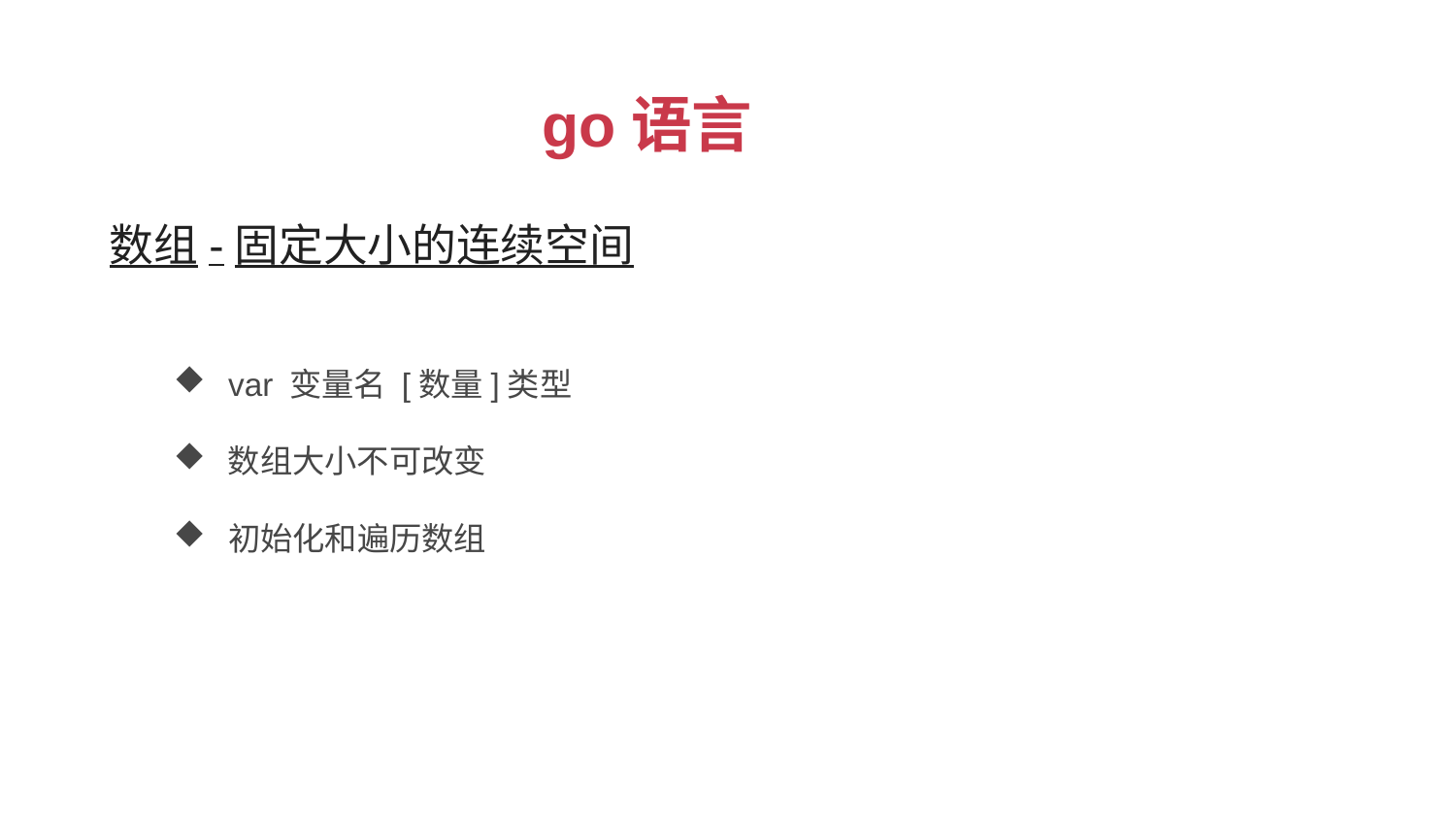

go语言
 数组-固定大小的连续空间
var 变量名 [数量]类型
数组大小不可改变
初始化和遍历数组